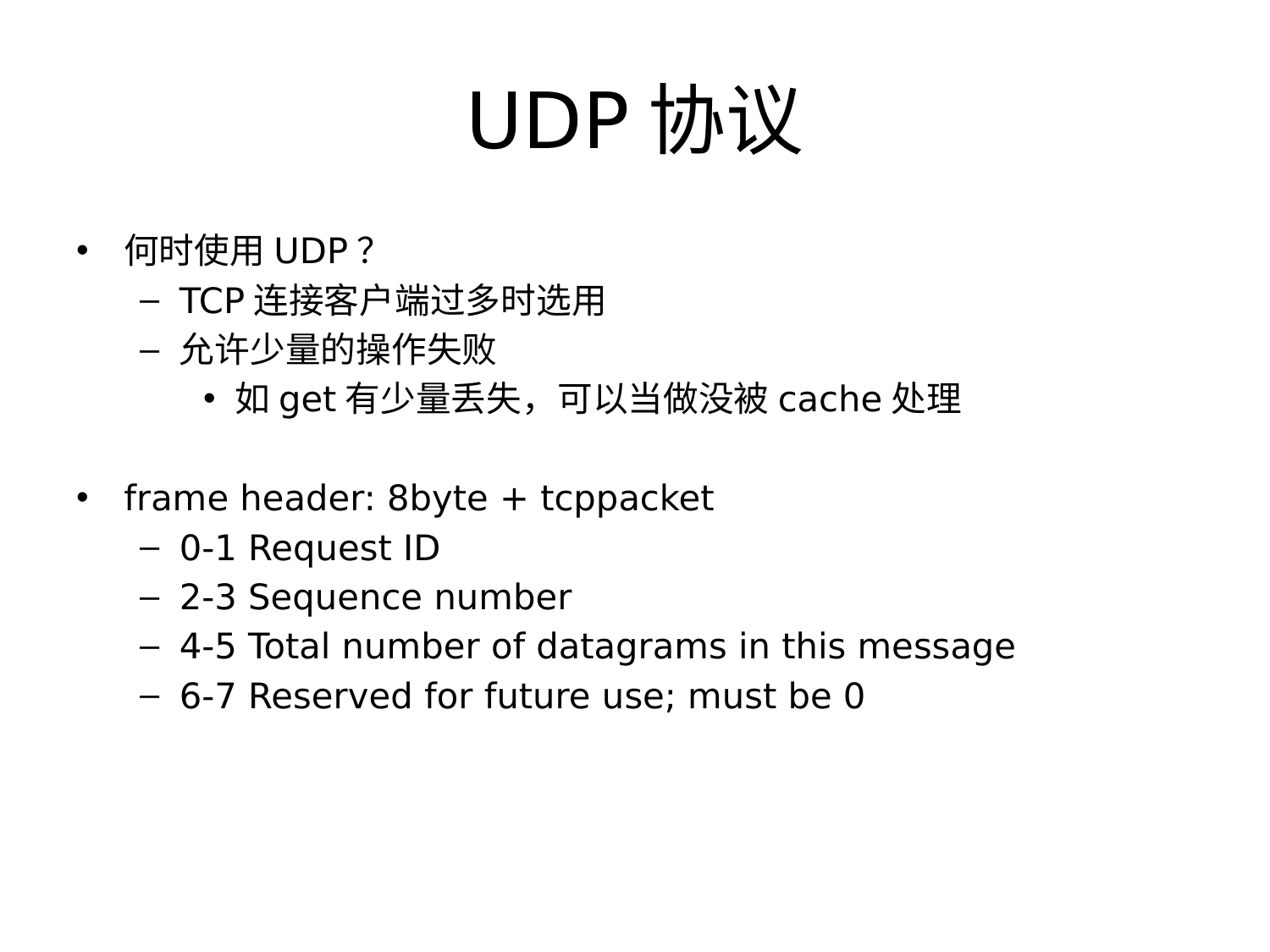

# UDP协议
何时使用UDP？
TCP连接客户端过多时选用
允许少量的操作失败
如get有少量丢失，可以当做没被cache处理

frame header: 8byte + tcppacket
0-1 Request ID
2-3 Sequence number
4-5 Total number of datagrams in this message
6-7 Reserved for future use; must be 0